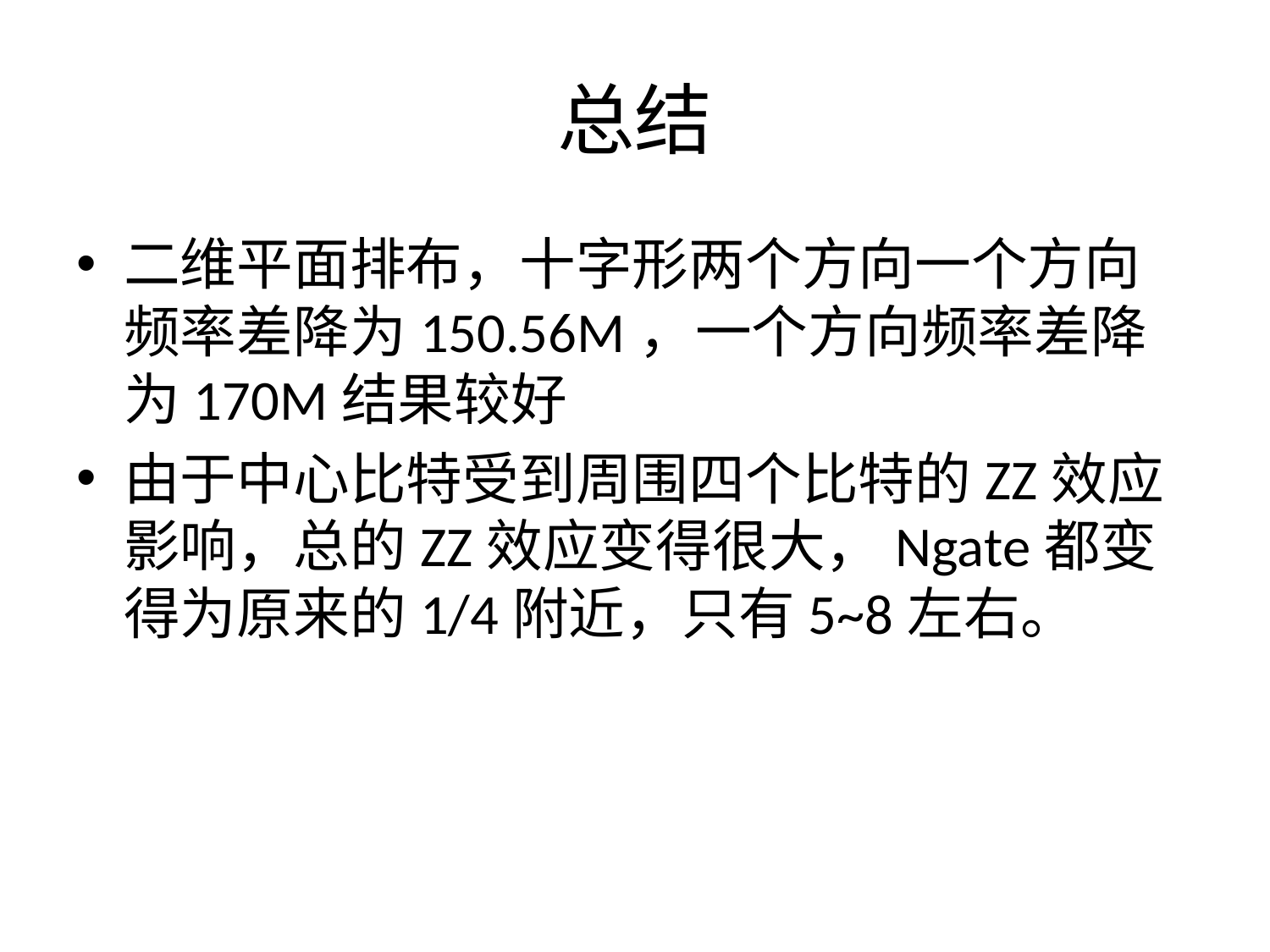

# 总结
二维平面排布，十字形两个方向一个方向频率差降为150.56M，一个方向频率差降为170M结果较好
由于中心比特受到周围四个比特的ZZ效应影响，总的ZZ效应变得很大，Ngate都变得为原来的1/4附近，只有5~8左右。